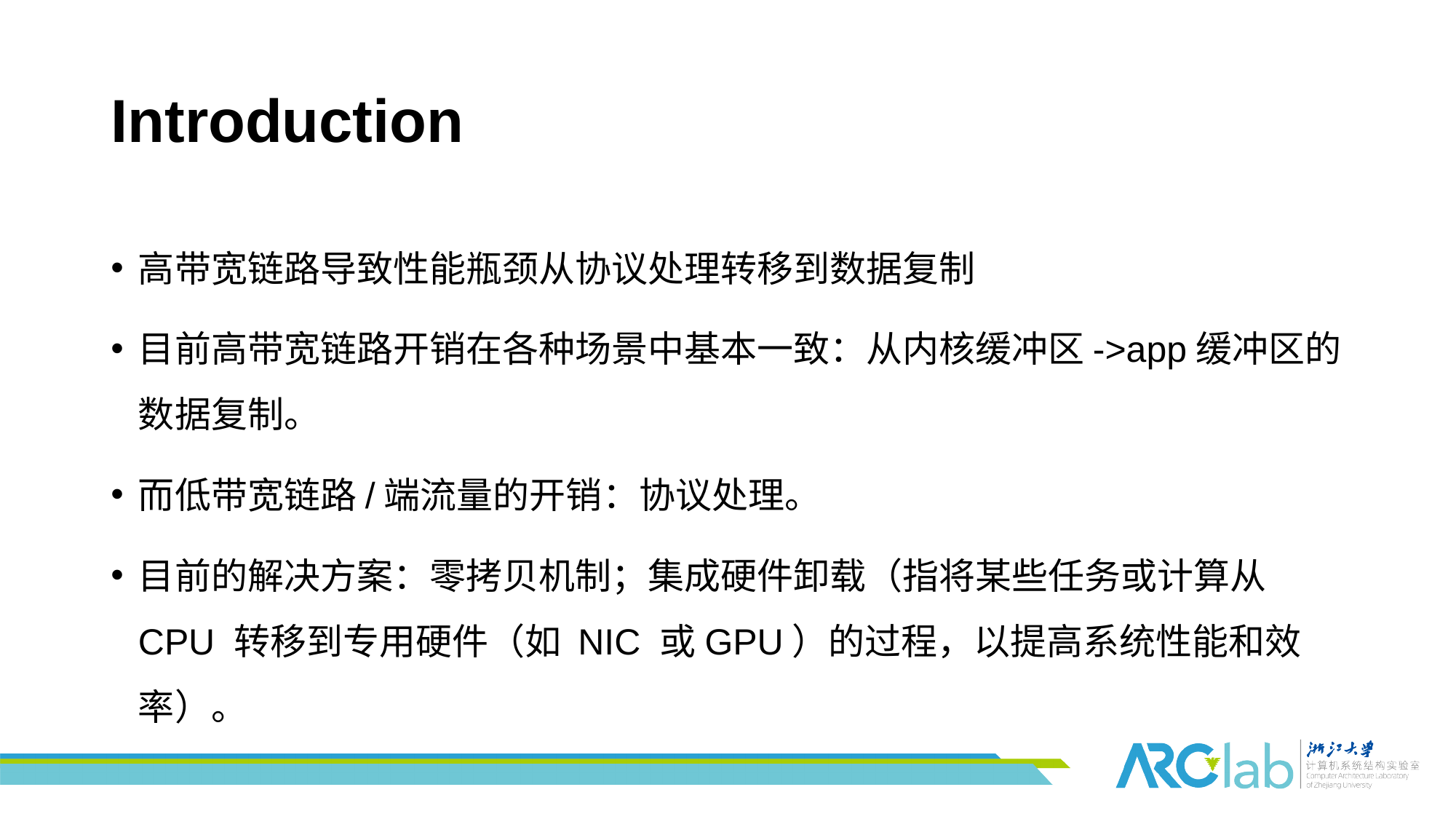

# Introduction
高带宽链路导致性能瓶颈从协议处理转移到数据复制
目前高带宽链路开销在各种场景中基本一致：从内核缓冲区->app缓冲区的数据复制。
而低带宽链路/端流量的开销：协议处理。
目前的解决方案：零拷贝机制；集成硬件卸载（指将某些任务或计算从CPU 转移到专用硬件（如 NIC 或GPU）的过程，以提高系统性能和效率）。